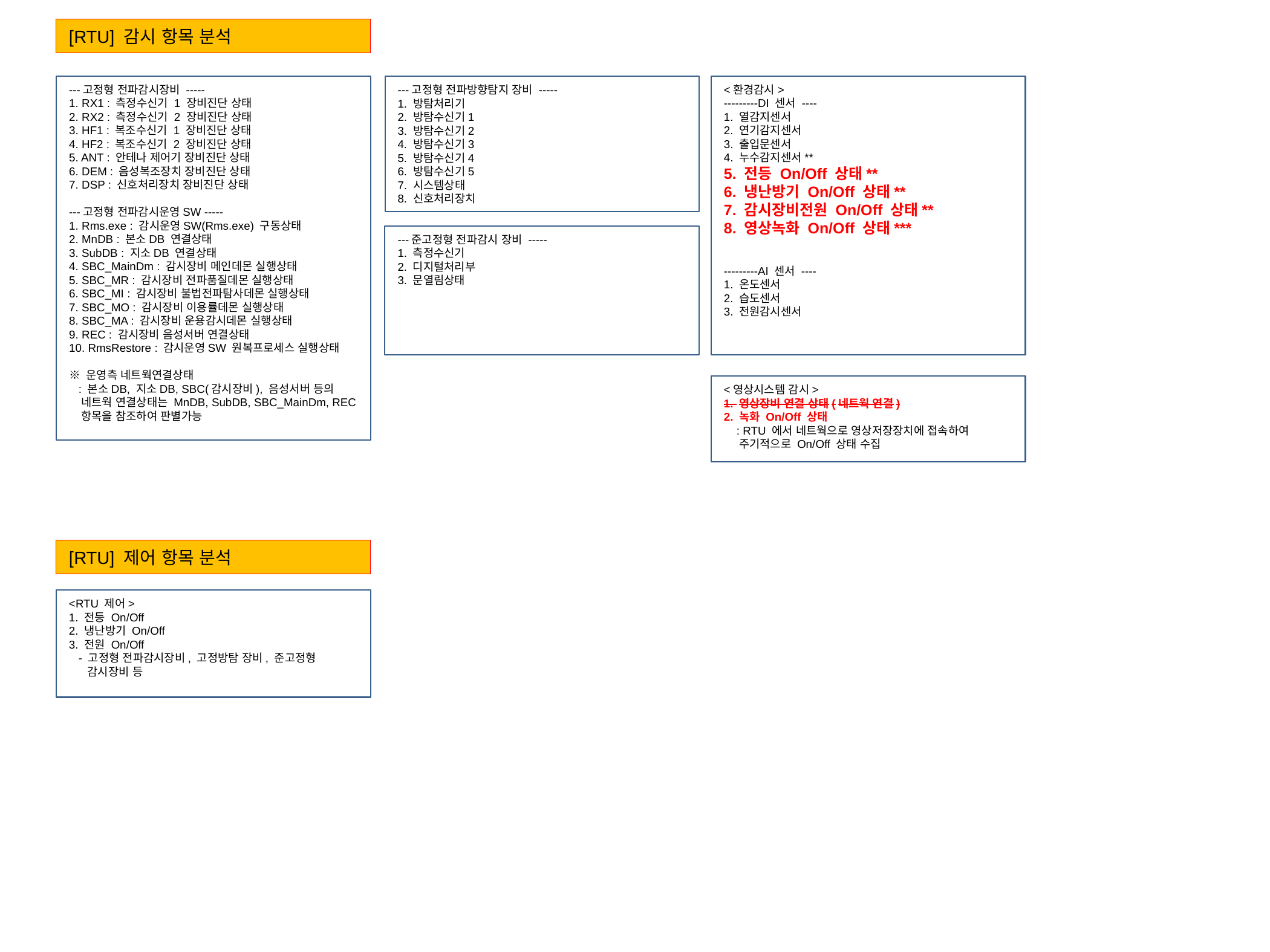

[RTU] 감시 항목 분석
---고정형 전파감시장비 -----
1. RX1 : 측정수신기 1 장비진단 상태
2. RX2 : 측정수신기 2 장비진단 상태
3. HF1 : 복조수신기 1 장비진단 상태
4. HF2 : 복조수신기 2 장비진단 상태
5. ANT : 안테나 제어기 장비진단 상태
6. DEM : 음성복조장치 장비진단 상태
7. DSP : 신호처리장치 장비진단 상태

---고정형 전파감시운영SW -----
1. Rms.exe : 감시운영SW(Rms.exe) 구동상태
2. MnDB : 본소DB 연결상태
3. SubDB : 지소DB 연결상태
4. SBC_MainDm : 감시장비 메인데몬 실행상태
5. SBC_MR : 감시장비 전파품질데몬 실행상태
6. SBC_MI : 감시장비 불법전파탐사데몬 실행상태
7. SBC_MO : 감시장비 이용률데몬 실행상태
8. SBC_MA : 감시장비 운용감시데몬 실행상태
9. REC : 감시장비 음성서버 연결상태
10. RmsRestore : 감시운영SW 원복프로세스 실행상태

※ 운영측 네트웍연결상태
   : 본소DB, 지소DB, SBC(감시장비), 음성서버 등의
   네트웍 연결상태는 MnDB, SubDB, SBC_MainDm, REC
   항목을 참조하여 판별가능
<환경감시>
---------DI 센서 ----
1. 열감지센서
2. 연기감지센서
3. 출입문센서
4. 누수감지센서**
5. 전등 On/Off 상태**
6. 냉난방기 On/Off 상태**
7. 감시장비전원 On/Off 상태**
8. 영상녹화 On/Off 상태***

---------AI 센서 ----
1. 온도센서
2. 습도센서
3. 전원감시센서

---고정형 전파방향탐지 장비 -----
1. 방탐처리기
2. 방탐수신기1
3. 방탐수신기2
4. 방탐수신기3
5. 방탐수신기4
6. 방탐수신기5
7. 시스템상태
8. 신호처리장치
---준고정형 전파감시 장비 -----
1. 측정수신기
2. 디지털처리부
3. 문열림상태
<영상시스템 감시>
1. 영상장비 연결 상태(네트웍 연결)
2. 녹화 On/Off 상태
    : RTU 에서 네트웍으로 영상저장장치에 접속하여
    주기적으로 On/Off 상태 수집
[RTU] 제어 항목 분석
<RTU 제어>
1. 전등 On/Off
2. 냉난방기 On/Off
3. 전원 On/Off
   - 고정형 전파감시장비, 고정방탐 장비, 준고정형
     감시장비 등